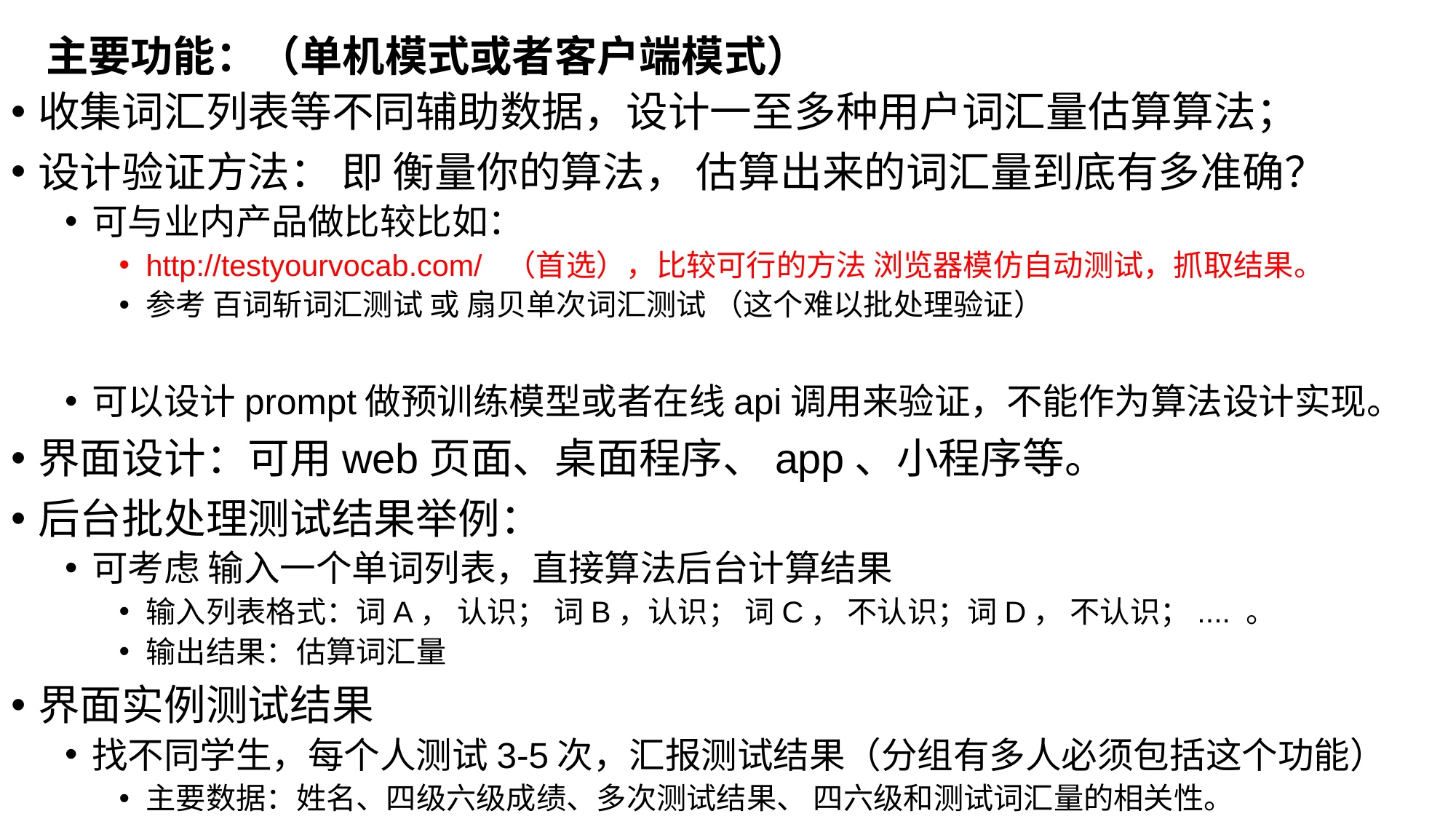

# 主要功能：（单机模式或者客户端模式）
收集词汇列表等不同辅助数据，设计一至多种用户词汇量估算算法；
设计验证方法： 即 衡量你的算法， 估算出来的词汇量到底有多准确？
可与业内产品做比较比如：
http://testyourvocab.com/  （首选），比较可行的方法 浏览器模仿自动测试，抓取结果。
参考 百词斩词汇测试 或 扇贝单次词汇测试 （这个难以批处理验证）

可以设计prompt做预训练模型或者在线api调用来验证，不能作为算法设计实现。
界面设计：可用web页面、桌面程序、app、小程序等。
后台批处理测试结果举例：
可考虑 输入一个单词列表，直接算法后台计算结果
输入列表格式：词A， 认识； 词B，认识； 词C， 不认识；词D， 不认识；.... 。
输出结果：估算词汇量
界面实例测试结果
找不同学生，每个人测试3-5次，汇报测试结果（分组有多人必须包括这个功能）
主要数据：姓名、四级六级成绩、多次测试结果、 四六级和测试词汇量的相关性。